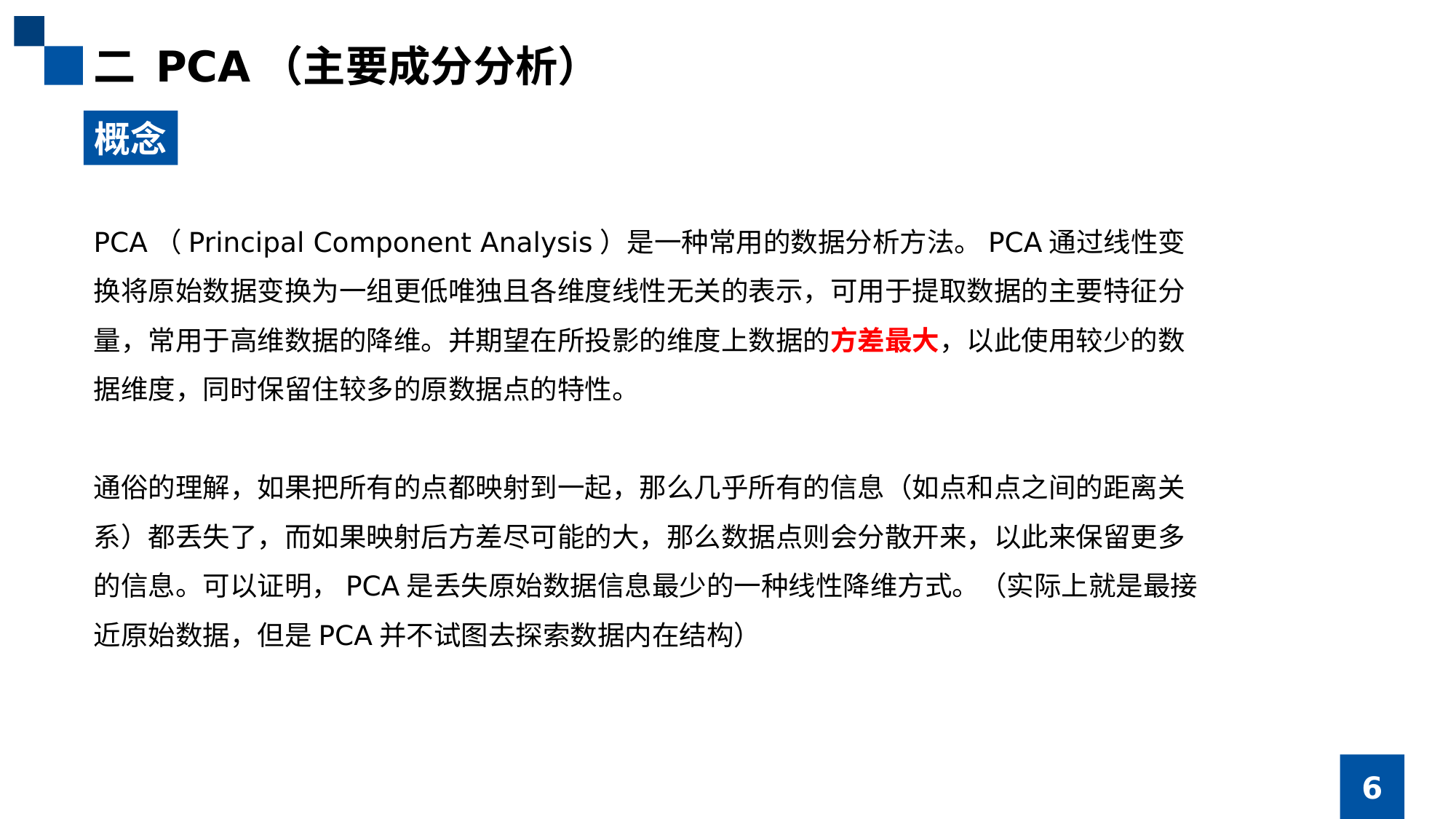

二 PCA（主要成分分析）
概念
PCA（Principal Component Analysis）是一种常用的数据分析方法。PCA通过线性变换将原始数据变换为一组更低唯独且各维度线性无关的表示，可用于提取数据的主要特征分量，常用于高维数据的降维。并期望在所投影的维度上数据的方差最大，以此使用较少的数据维度，同时保留住较多的原数据点的特性。

通俗的理解，如果把所有的点都映射到一起，那么几乎所有的信息（如点和点之间的距离关系）都丢失了，而如果映射后方差尽可能的大，那么数据点则会分散开来，以此来保留更多的信息。可以证明，PCA是丢失原始数据信息最少的一种线性降维方式。（实际上就是最接近原始数据，但是PCA并不试图去探索数据内在结构）
6